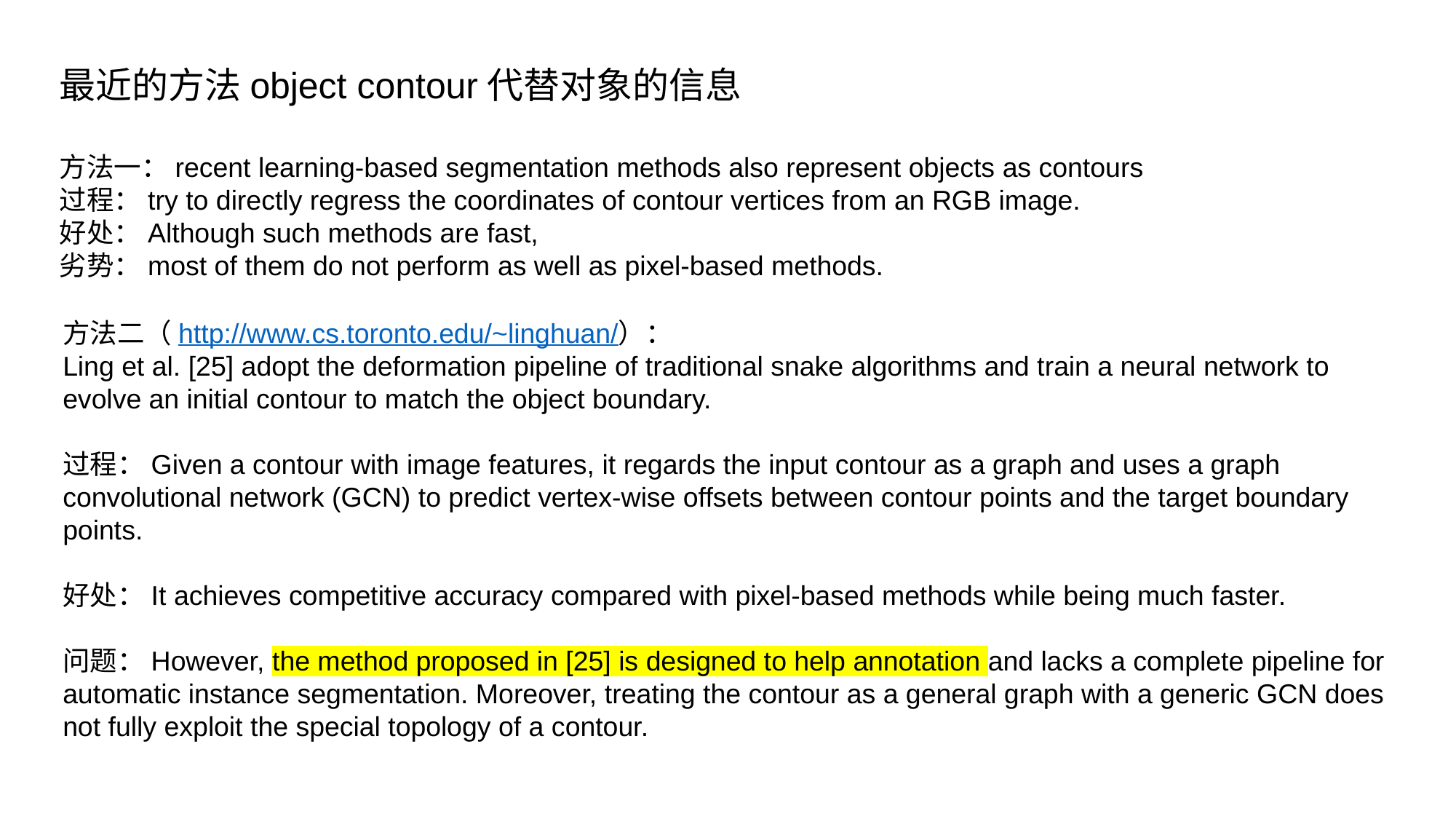

最近的方法object contour代替对象的信息
方法一：recent learning-based segmentation methods also represent objects as contours
过程：try to directly regress the coordinates of contour vertices from an RGB image.
好处：Although such methods are fast,
劣势：most of them do not perform as well as pixel-based methods.
方法二（http://www.cs.toronto.edu/~linghuan/）：
Ling et al. [25] adopt the deformation pipeline of traditional snake algorithms and train a neural network to evolve an initial contour to match the object boundary.

过程：Given a contour with image features, it regards the input contour as a graph and uses a graph convolutional network (GCN) to predict vertex-wise offsets between contour points and the target boundary points.

好处：It achieves competitive accuracy compared with pixel-based methods while being much faster.

问题：However, the method proposed in [25] is designed to help annotation and lacks a complete pipeline for automatic instance segmentation. Moreover, treating the contour as a general graph with a generic GCN does not fully exploit the special topology of a contour.